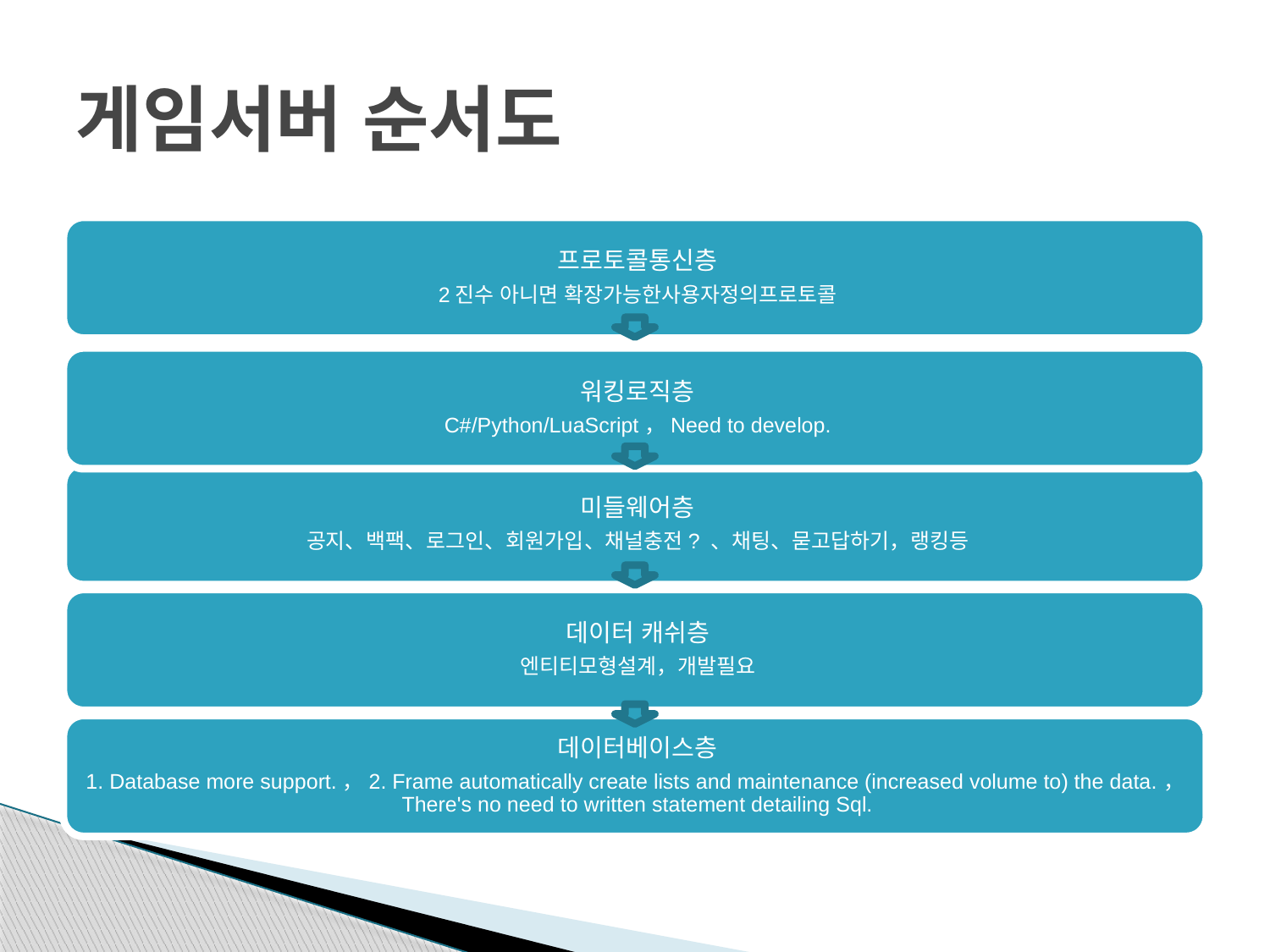

# 게임서버 순서도
프로토콜통신층
2진수 아니면 확장가능한사용자정의프로토콜
데이터 캐쉬층
엔티티모형설계，개발필요
미들웨어층
공지、백팩、로그인、회원가입、채널충전? 、채팅、묻고답하기，랭킹등
워킹로직층
C#/Python/LuaScript，Need to develop.
데이터베이스층
1. Database more support.，2. Frame automatically create lists and maintenance (increased volume to) the data.，There's no need to written statement detailing Sql.